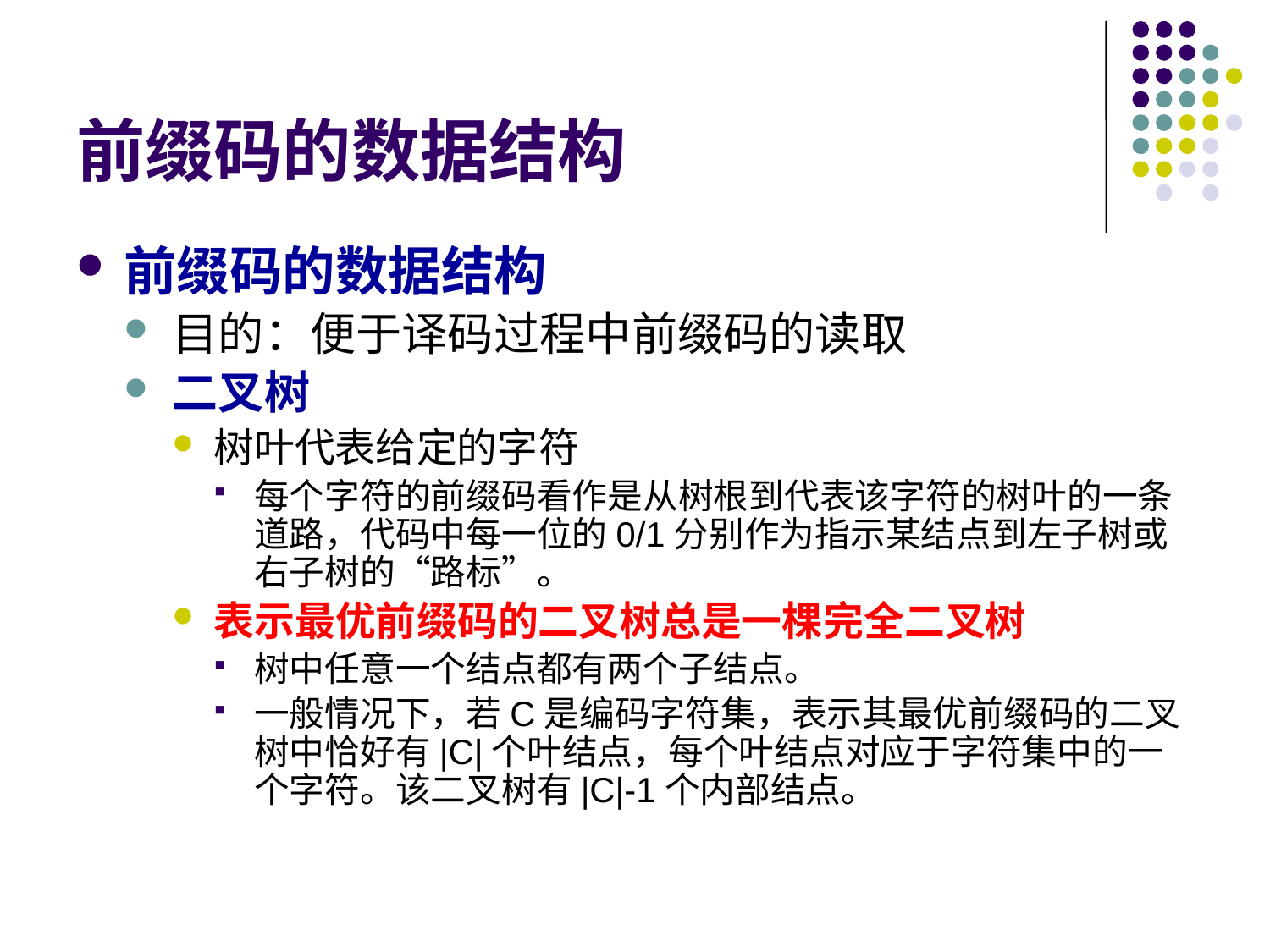

# 前缀码的数据结构
前缀码的数据结构
目的：便于译码过程中前缀码的读取
二叉树
树叶代表给定的字符
每个字符的前缀码看作是从树根到代表该字符的树叶的一条道路，代码中每一位的0/1分别作为指示某结点到左子树或右子树的“路标”。
表示最优前缀码的二叉树总是一棵完全二叉树
树中任意一个结点都有两个子结点。
一般情况下，若C是编码字符集，表示其最优前缀码的二叉树中恰好有|C|个叶结点，每个叶结点对应于字符集中的一个字符。该二叉树有|C|-1个内部结点。